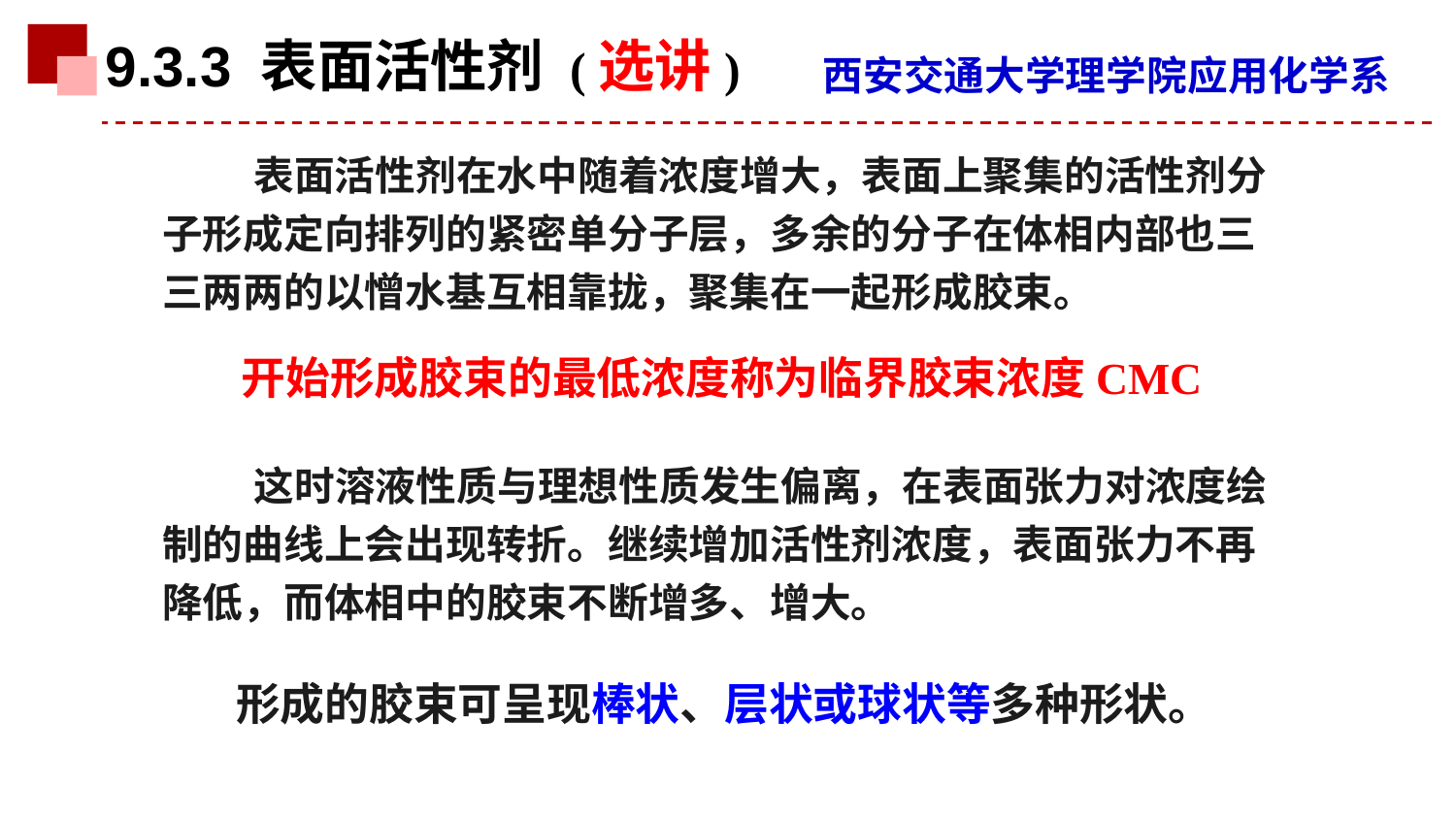

9.3.3 表面活性剂 (选讲)
 表面活性剂在水中随着浓度增大，表面上聚集的活性剂分子形成定向排列的紧密单分子层，多余的分子在体相内部也三三两两的以憎水基互相靠拢，聚集在一起形成胶束。
开始形成胶束的最低浓度称为临界胶束浓度CMC
 这时溶液性质与理想性质发生偏离，在表面张力对浓度绘制的曲线上会出现转折。继续增加活性剂浓度，表面张力不再降低，而体相中的胶束不断增多、增大。
形成的胶束可呈现棒状、层状或球状等多种形状。